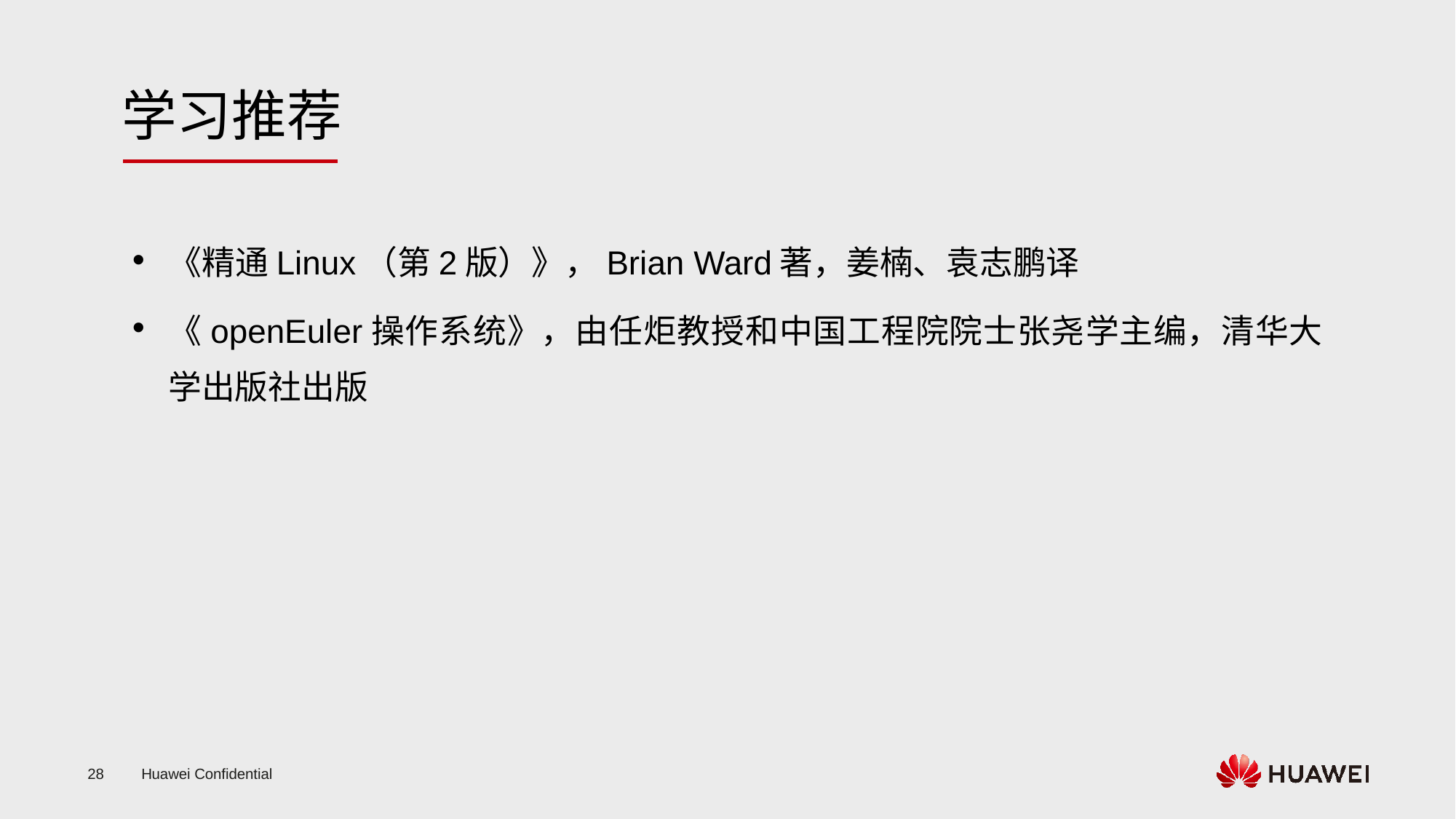

《精通Linux（第2版）》，Brian Ward著，姜楠、袁志鹏译
《openEuler操作系统》，由任炬教授和中国工程院院士张尧学主编，清华大学出版社出版